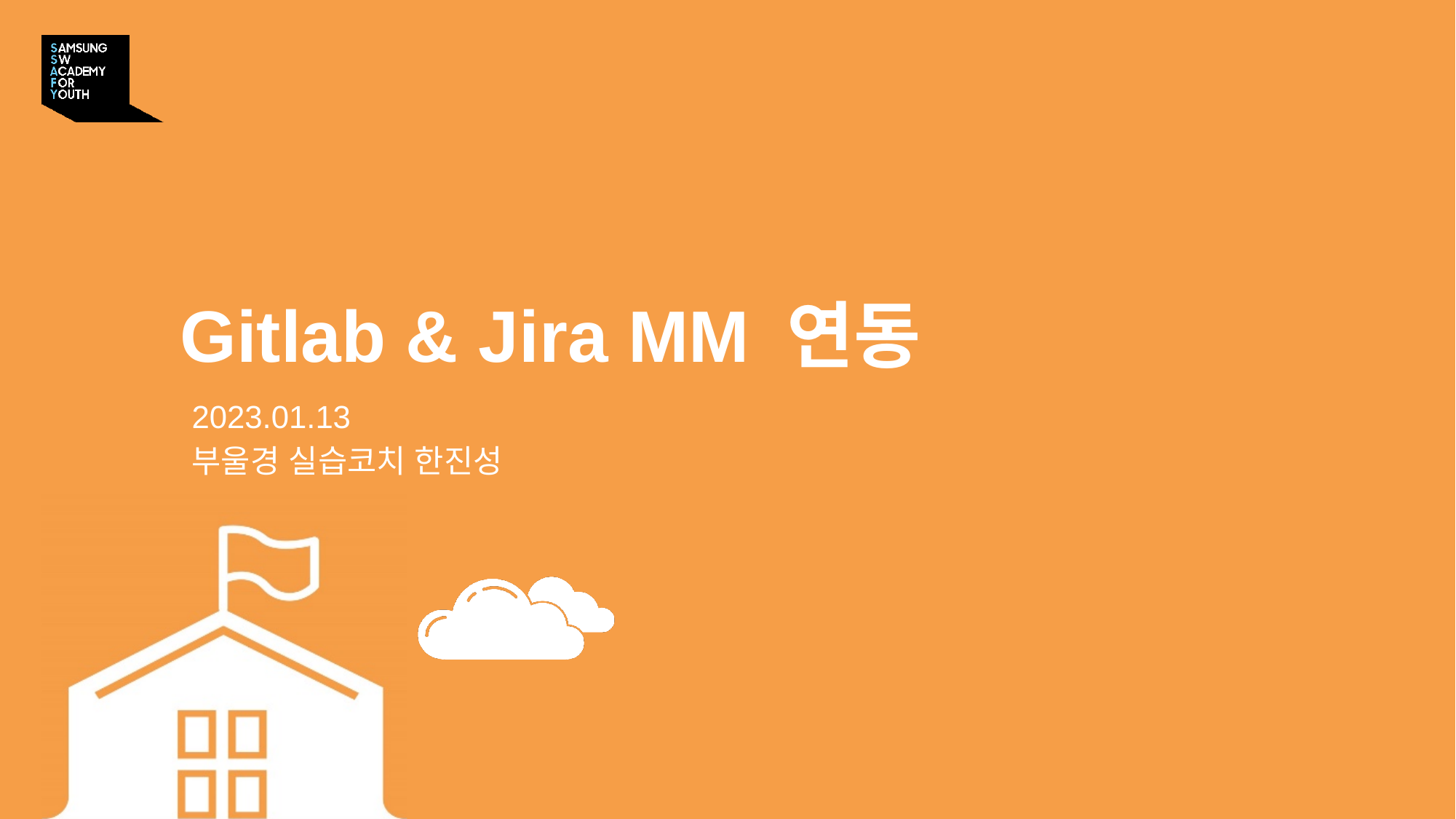

Gitlab & Jira MM 연동
2023.01.13
부울경 실습코치 한진성